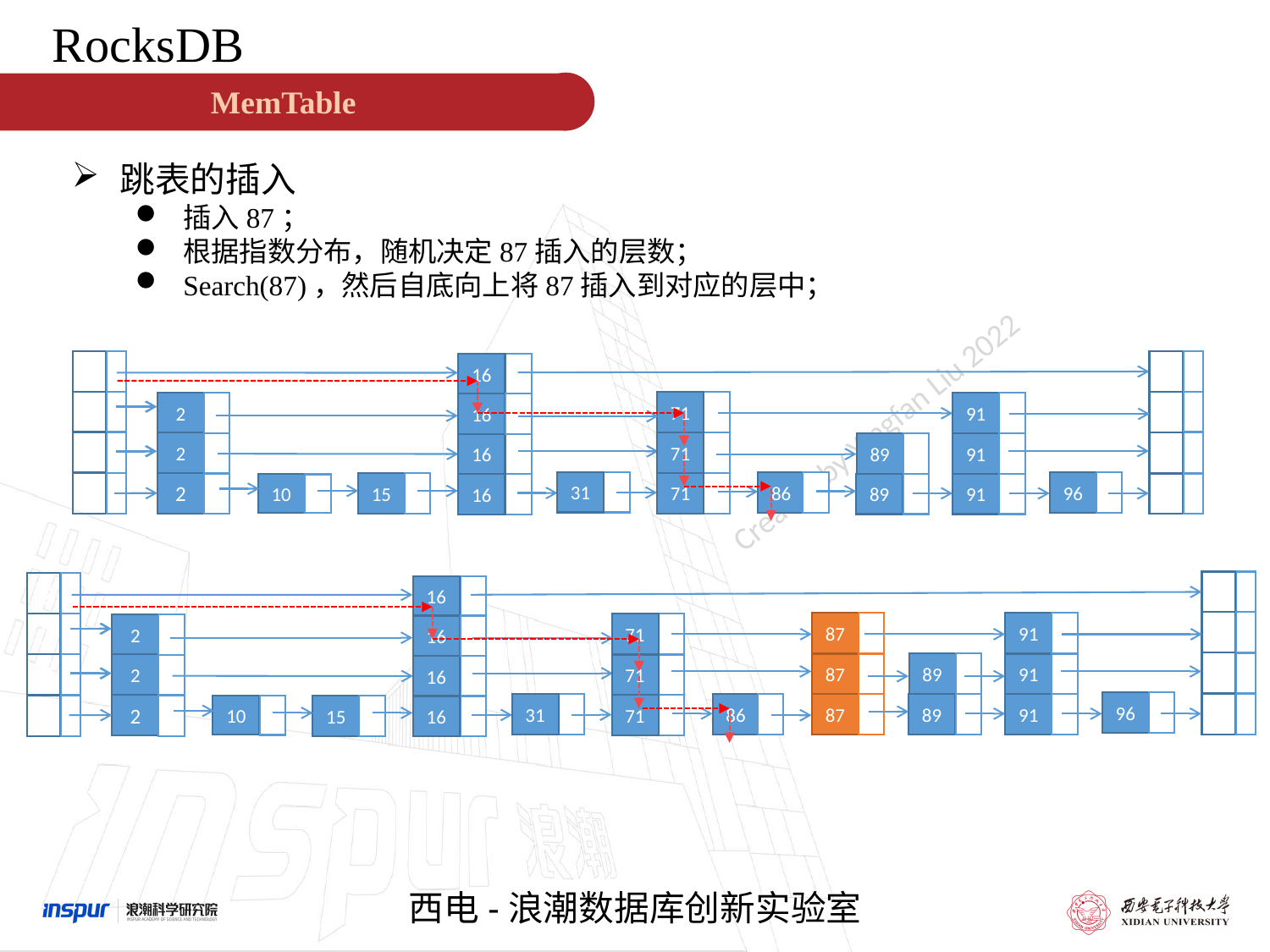

RocksDB

MemTable
跳表的插入
插入87；
根据指数分布，随机决定87插入的层数；
Search(87)，然后自底向上将87插入到对应的层中；
2

2

16

2
2
71

91

2

16

2
2
2

71

89
91

16

31

86
96

71

2

15
2

2

10
89
91

16

2

2

16

2
87

91

2
71

2

16

2

89
87

91

2
2

71

16

96

2

31
87

89
91

86
71

2

15
2

10
16